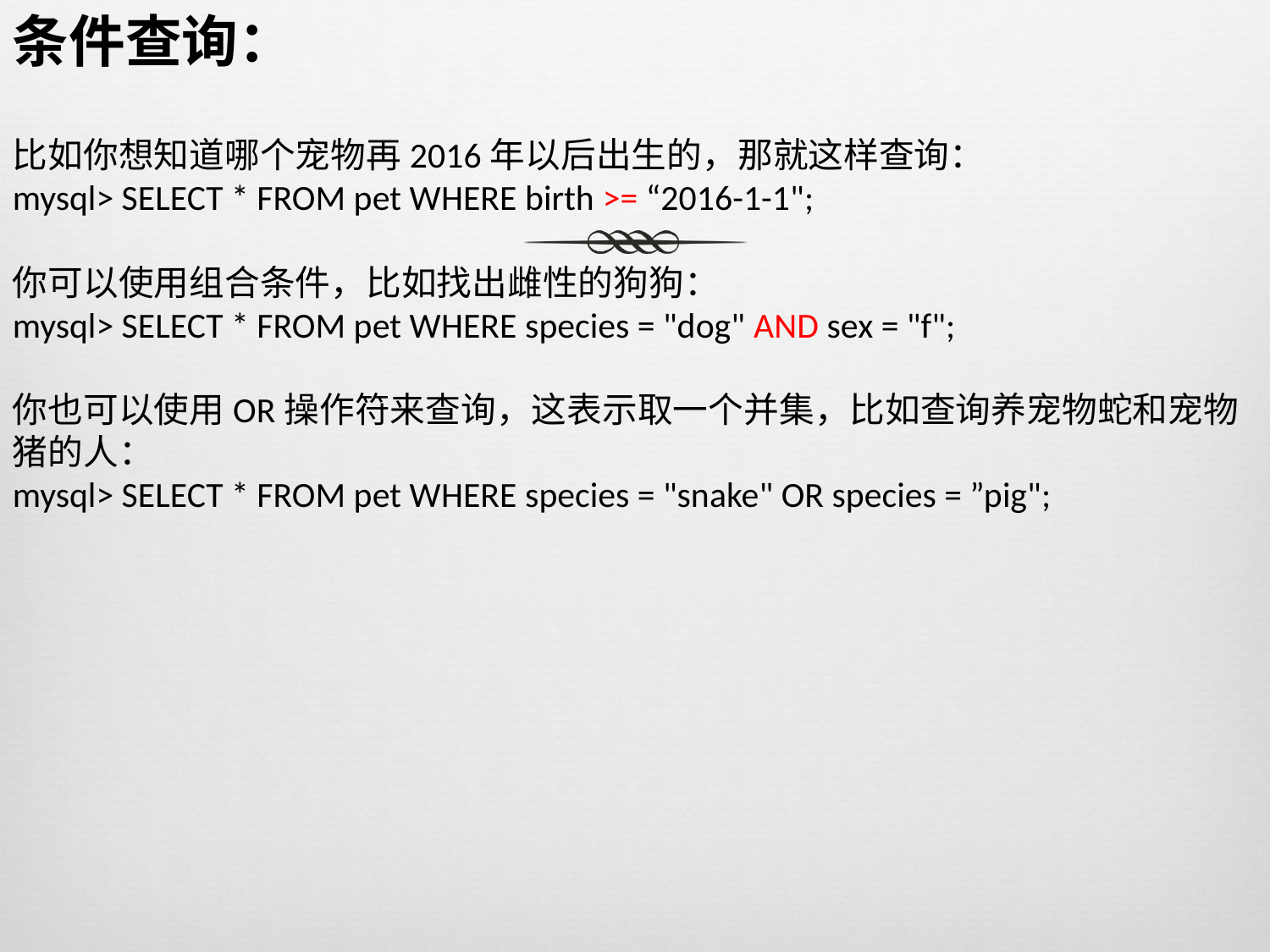

条件查询：

比如你想知道哪个宠物再2016年以后出生的，那就这样查询：
mysql> SELECT * FROM pet WHERE birth >= “2016-1-1";

你可以使用组合条件，比如找出雌性的狗狗：
mysql> SELECT * FROM pet WHERE species = "dog" AND sex = "f";

你也可以使用OR操作符来查询，这表示取一个并集，比如查询养宠物蛇和宠物猪的人：
mysql> SELECT * FROM pet WHERE species = "snake" OR species = ”pig";